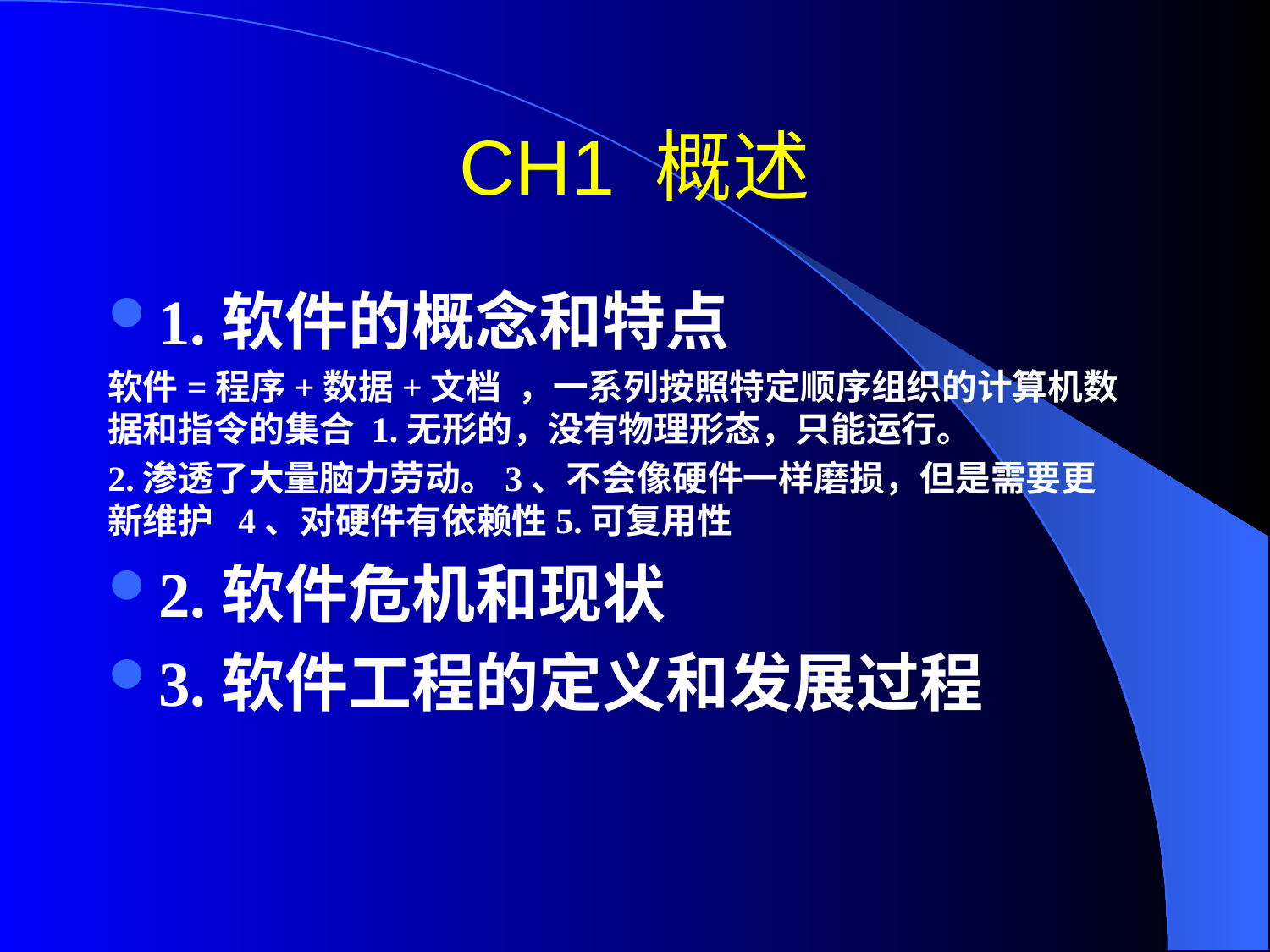

# CH1 概述
1.软件的概念和特点
软件=程序+数据+文档  ，一系列按照特定顺序组织的计算机数据和指令的集合 1.无形的，没有物理形态，只能运行。
2.渗透了大量脑力劳动。3、不会像硬件一样磨损，但是需要更新维护  4、对硬件有依赖性5.可复用性
2.软件危机和现状
3.软件工程的定义和发展过程